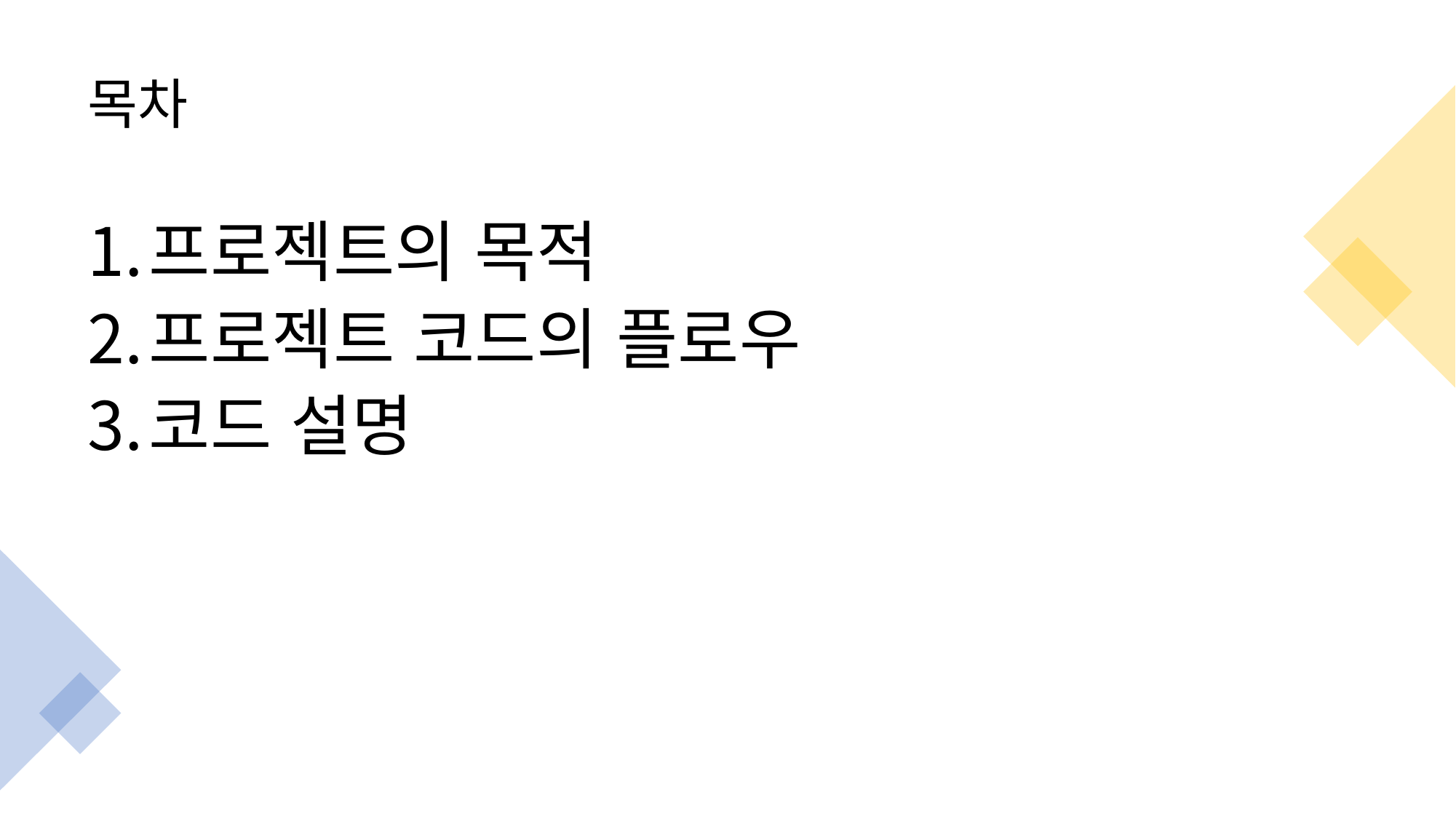

# 목차

프로젝트의 목적
프로젝트 코드의 플로우
코드 설명